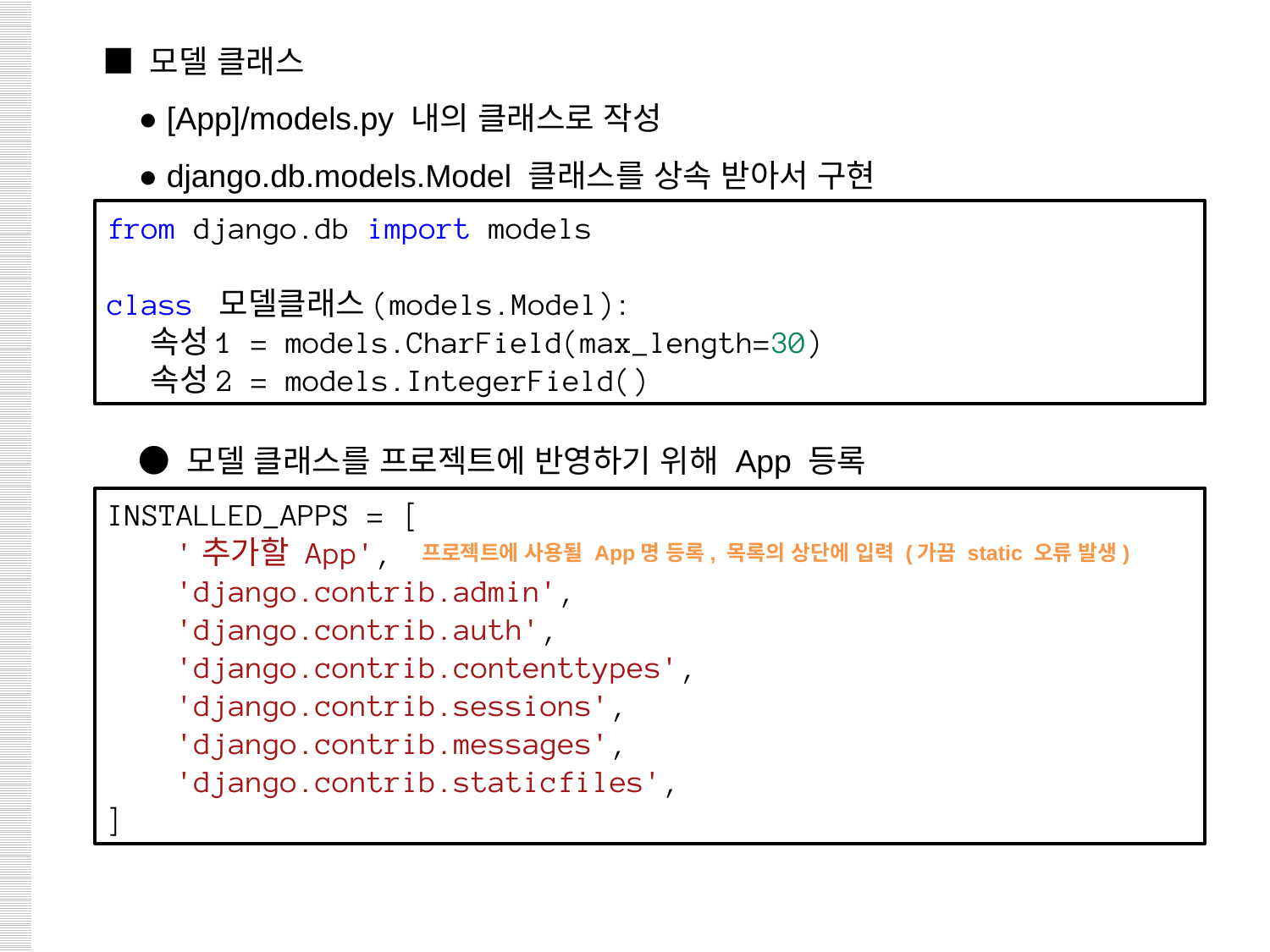

■ 모델 클래스
    ● [App]/models.py 내의 클래스로 작성
    ● django.db.models.Model 클래스를 상속 받아서 구현

    ● 모델 클래스를 프로젝트에 반영하기 위해 App 등록
from django.db import models
class 모델클래스(models.Model):
    속성1 = models.CharField(max_length=30)
    속성2 = models.IntegerField()
INSTALLED_APPS = [
    '추가할 App',
    'django.contrib.admin',
    'django.contrib.auth',
    'django.contrib.contenttypes',
    'django.contrib.sessions',
    'django.contrib.messages',
    'django.contrib.staticfiles',
]
프로젝트에 사용될 App명 등록, 목록의 상단에 입력 (가끔 static 오류 발생)